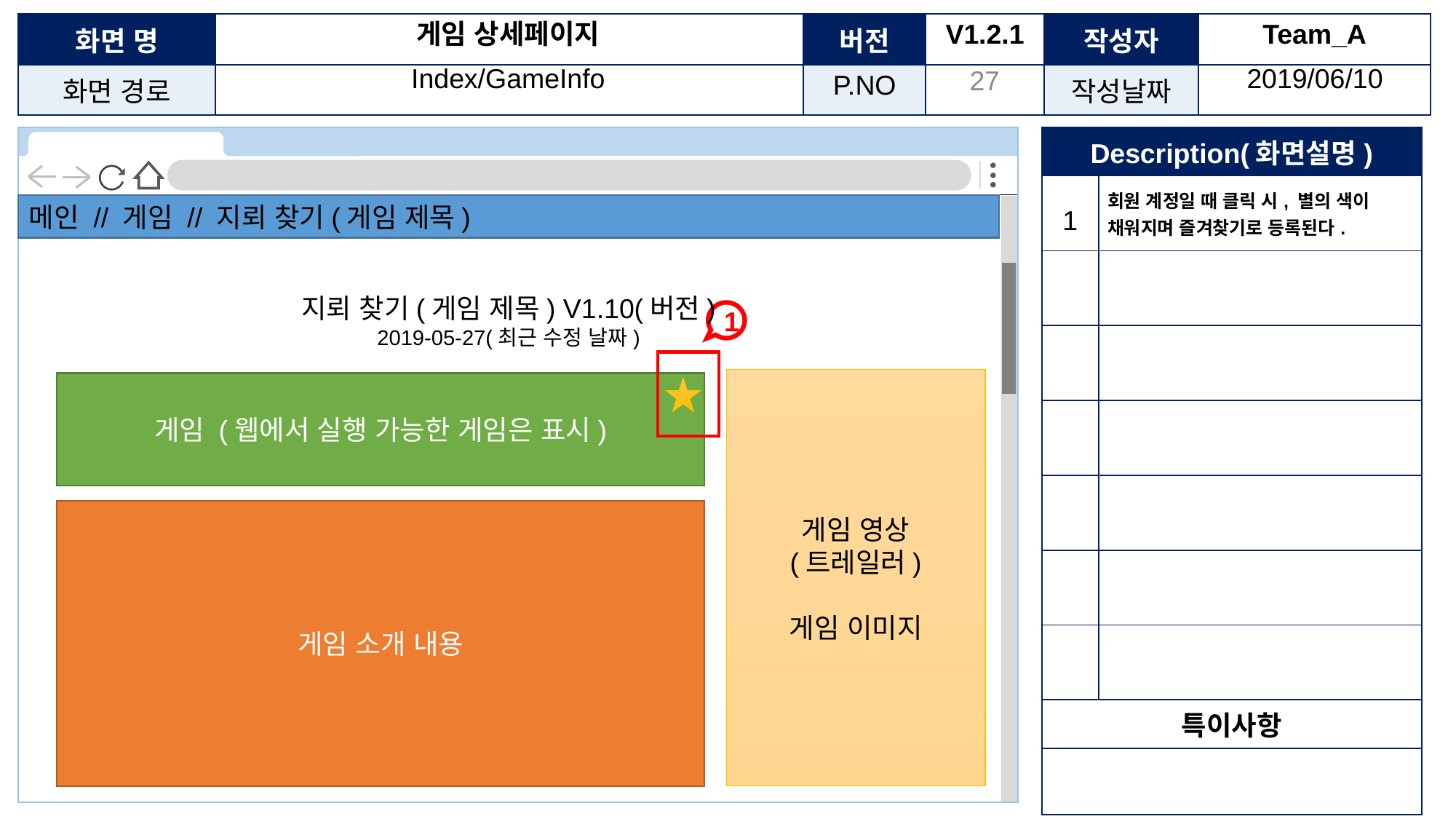

게임 상세페이지

27
Index/GameInfo

2019/06/10
| Description(화면설명) |  |
| --- | --- |
| 1 | 회원 계정일 때 클릭 시, 별의 색이 채워지며 즐겨찾기로 등록된다. |
|  |  |
|  |  |
|  |  |
|  |  |
|  |  |
|  |  |
| 특이사항 |  |
|  |  |
메인 // 게임 // 지뢰 찾기(게임 제목)

지뢰 찾기(게임 제목) V1.10(버전)
2019-05-27(최근 수정 날짜)
1

게임 영상
(트레일러)

게임 이미지
게임 (웹에서 실행 가능한 게임은 표시)

게임 소개 내용